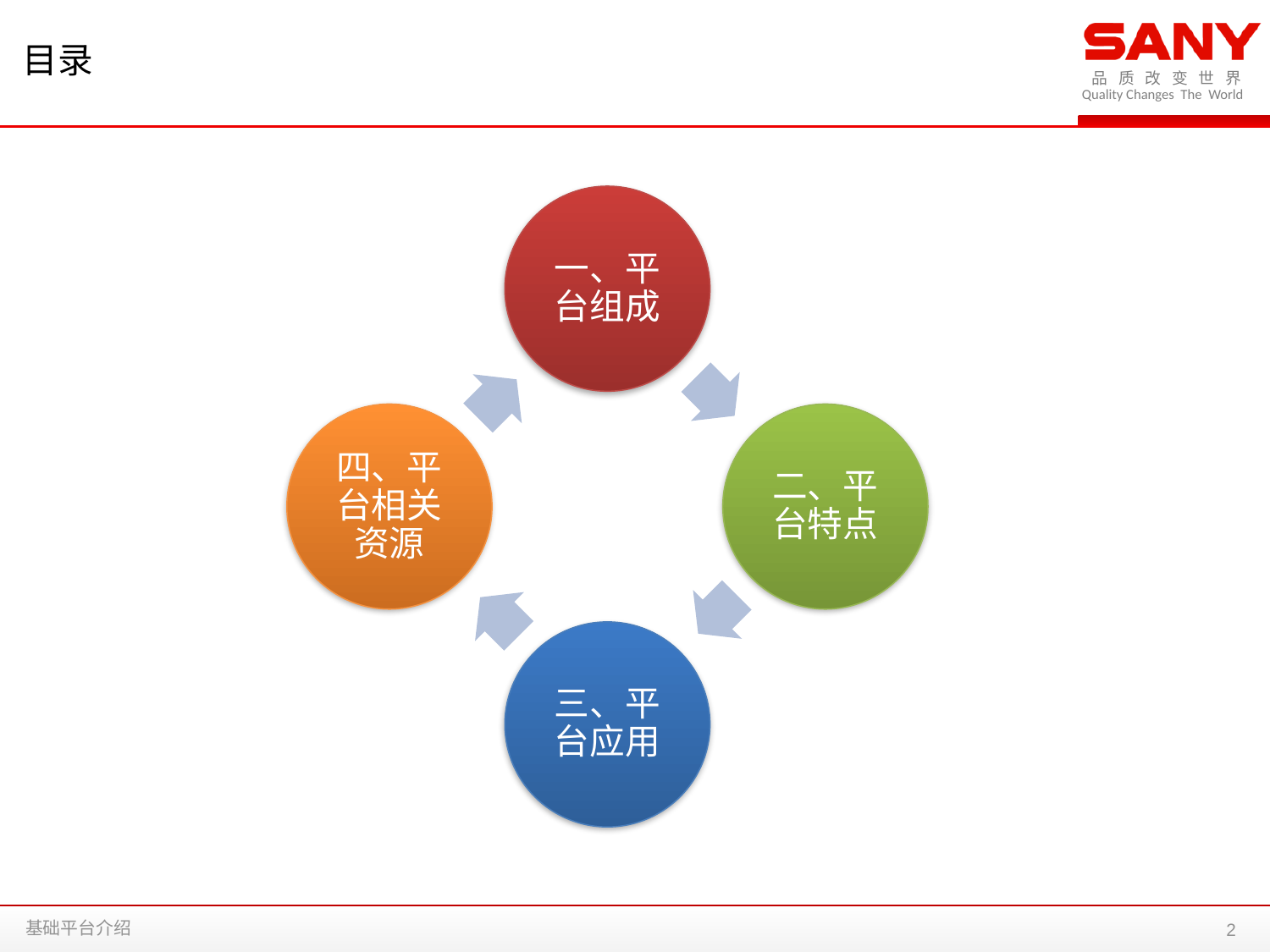

# 目录
一、平台组成

二、平台特点

三、平台应用

四、平台相关资源

2
基础平台介绍